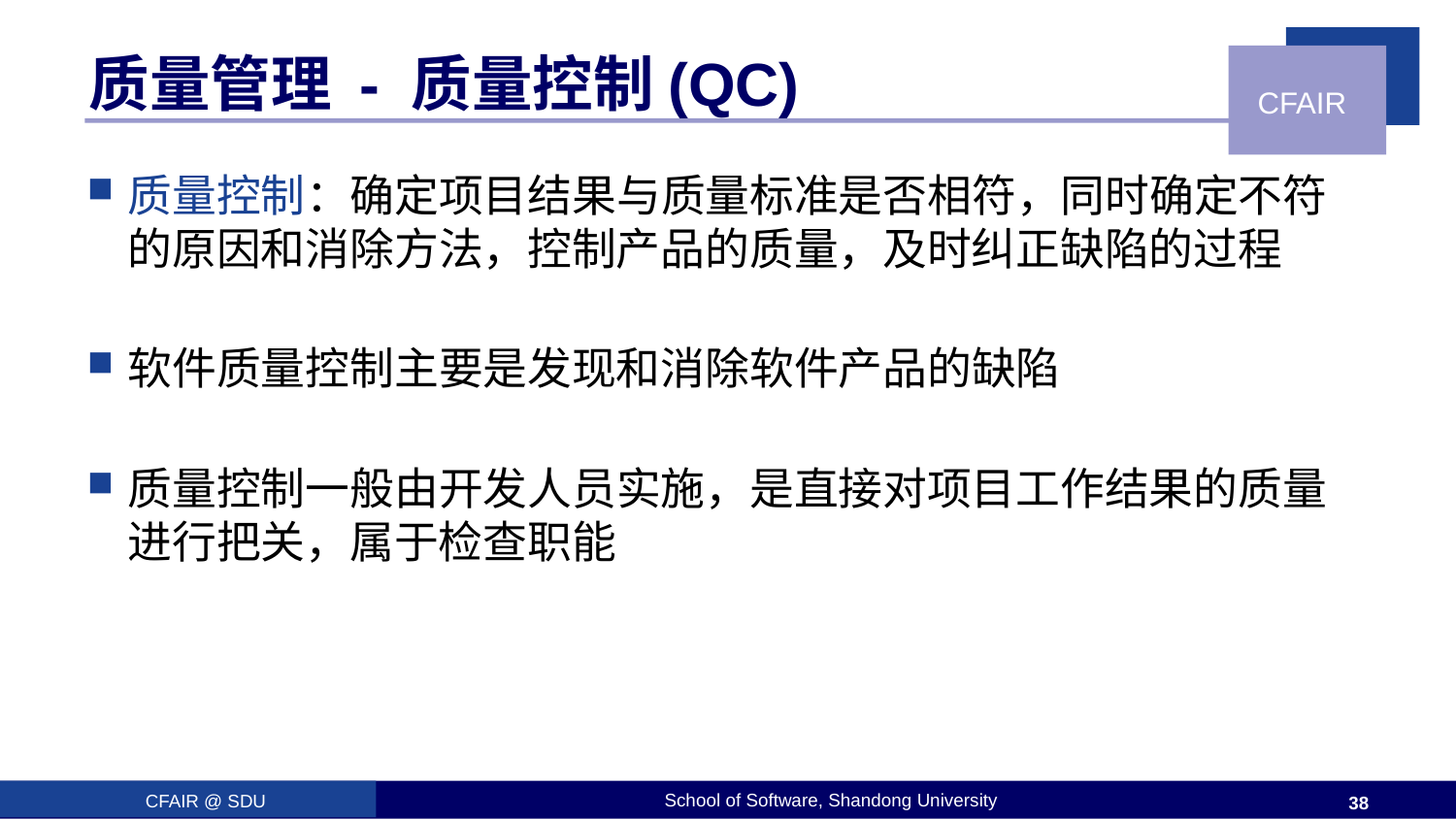

# 质量管理 - 质量控制(QC)
质量控制：确定项目结果与质量标准是否相符，同时确定不符的原因和消除方法，控制产品的质量，及时纠正缺陷的过程

软件质量控制主要是发现和消除软件产品的缺陷

质量控制一般由开发人员实施，是直接对项目工作结果的质量进行把关，属于检查职能